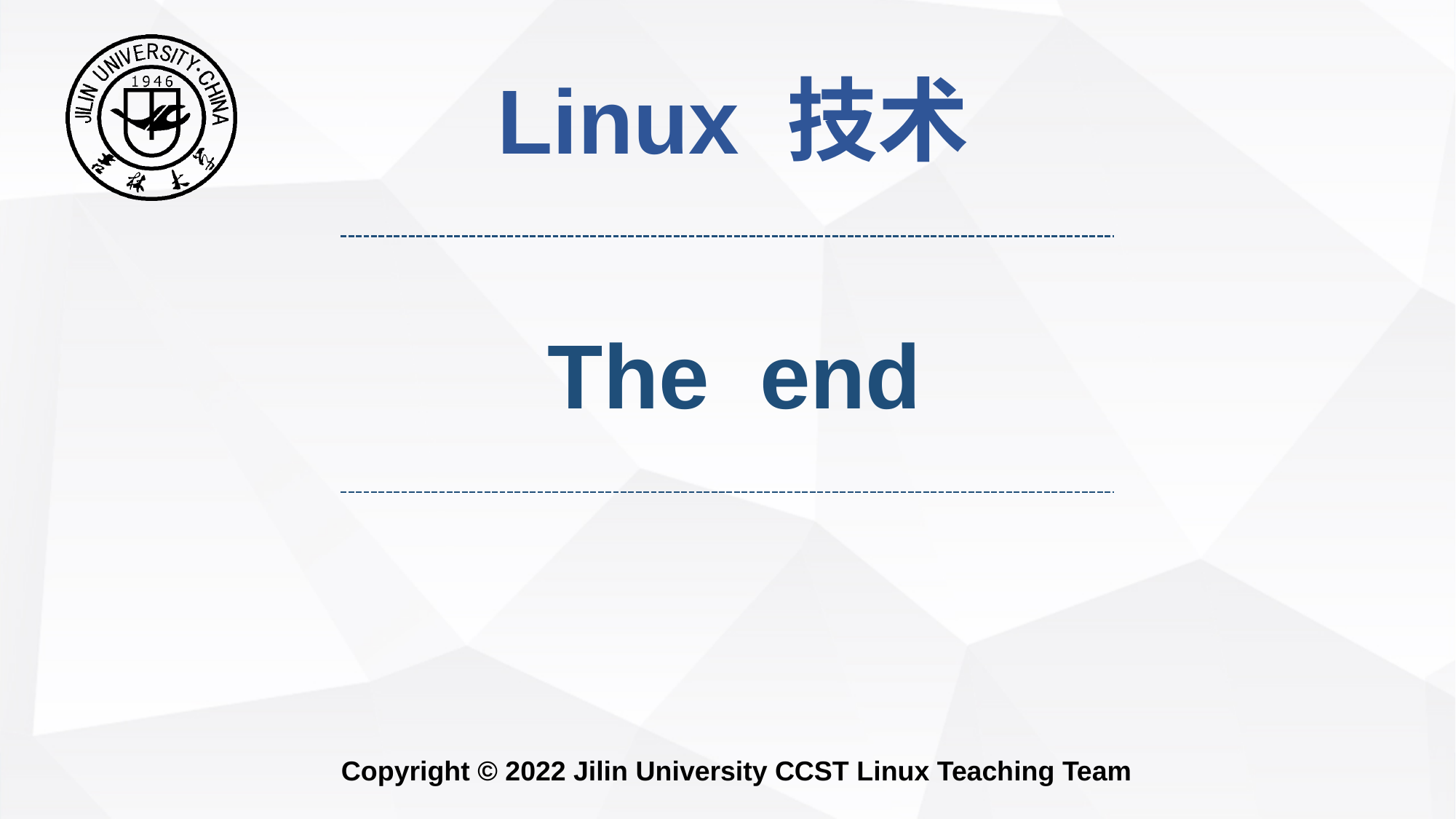

Linux 技术
 The  end
Copyright © 2022 Jilin University CCST Linux Teaching Team